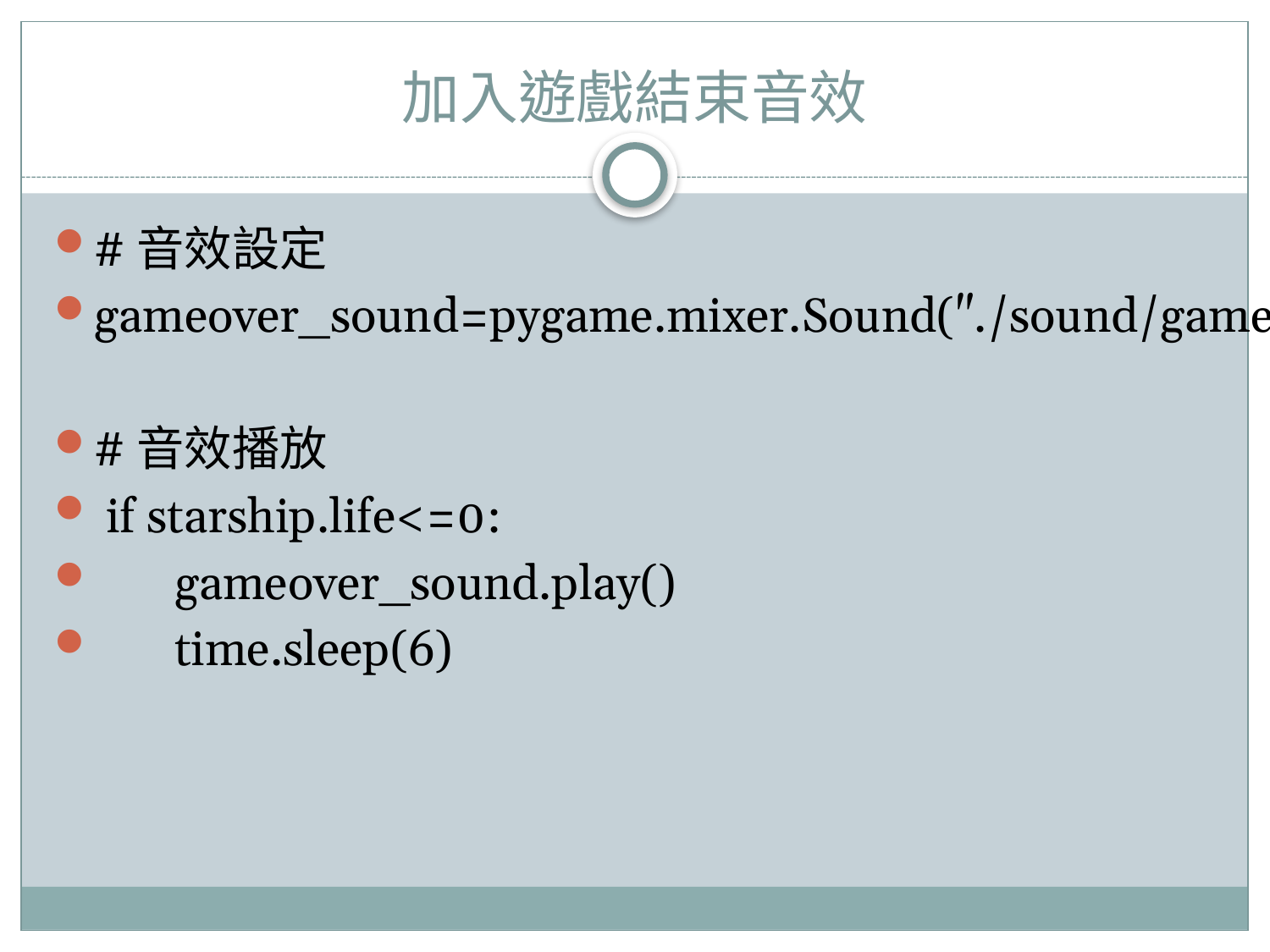

# 加入遊戲結束音效
#音效設定
gameover_sound=pygame.mixer.Sound("./sound/gameover.ogg")

#音效播放
 if starship.life<=0:
       gameover_sound.play()
       time.sleep(6)